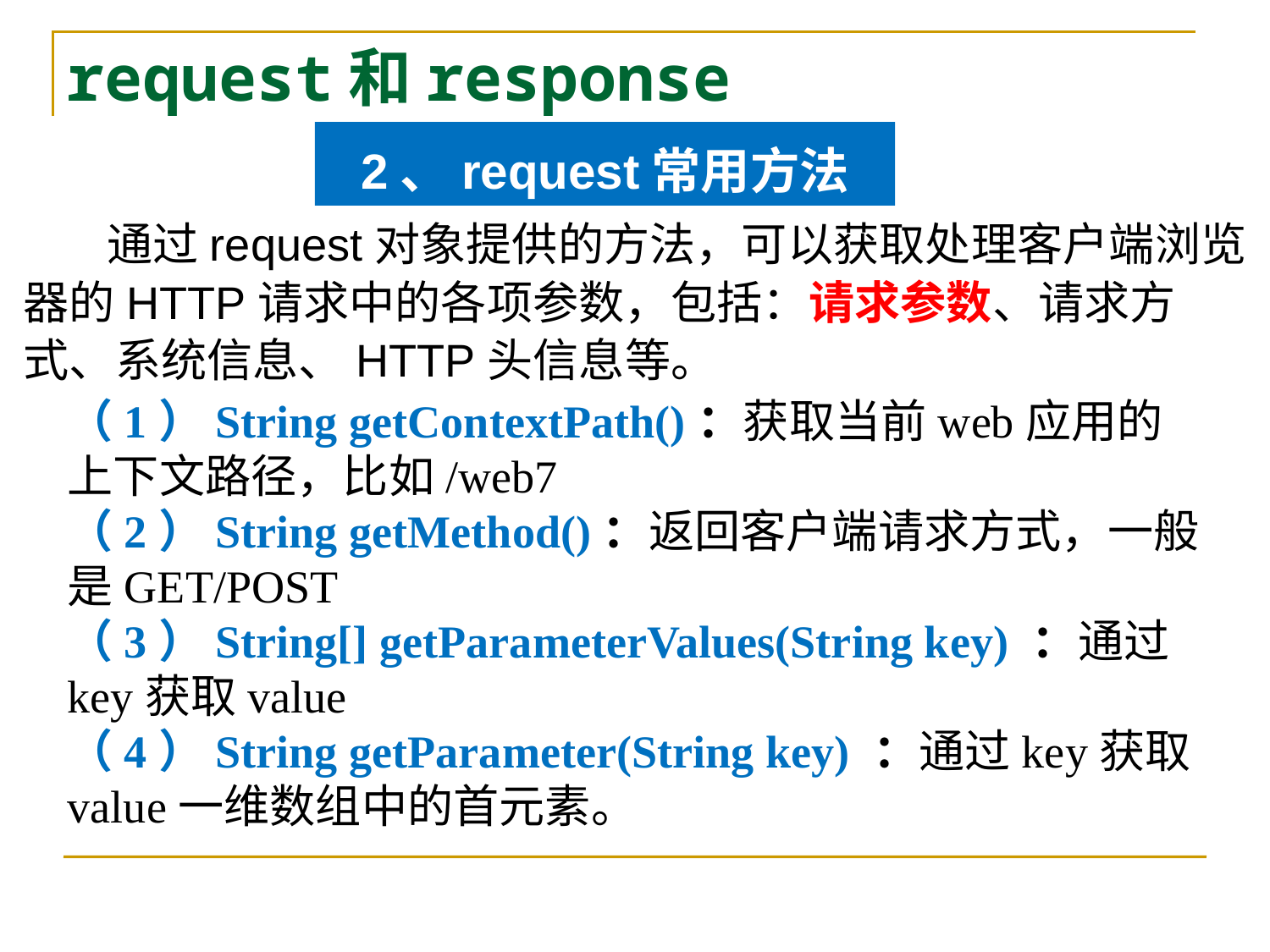

# request和response
2、request常用方法
       通过request对象提供的方法，可以获取处理客户端浏览器的HTTP请求中的各项参数，包括：请求参数、请求方式、系统信息、HTTP头信息等。

（1）String getContextPath()：获取当前web应用的上下文路径，比如/web7
（2）String getMethod()：返回客户端请求方式，一般是GET/POST
（3）String[] getParameterValues(String key) ：通过key获取value
（4）String getParameter(String key) ：通过key获取value一维数组中的首元素。